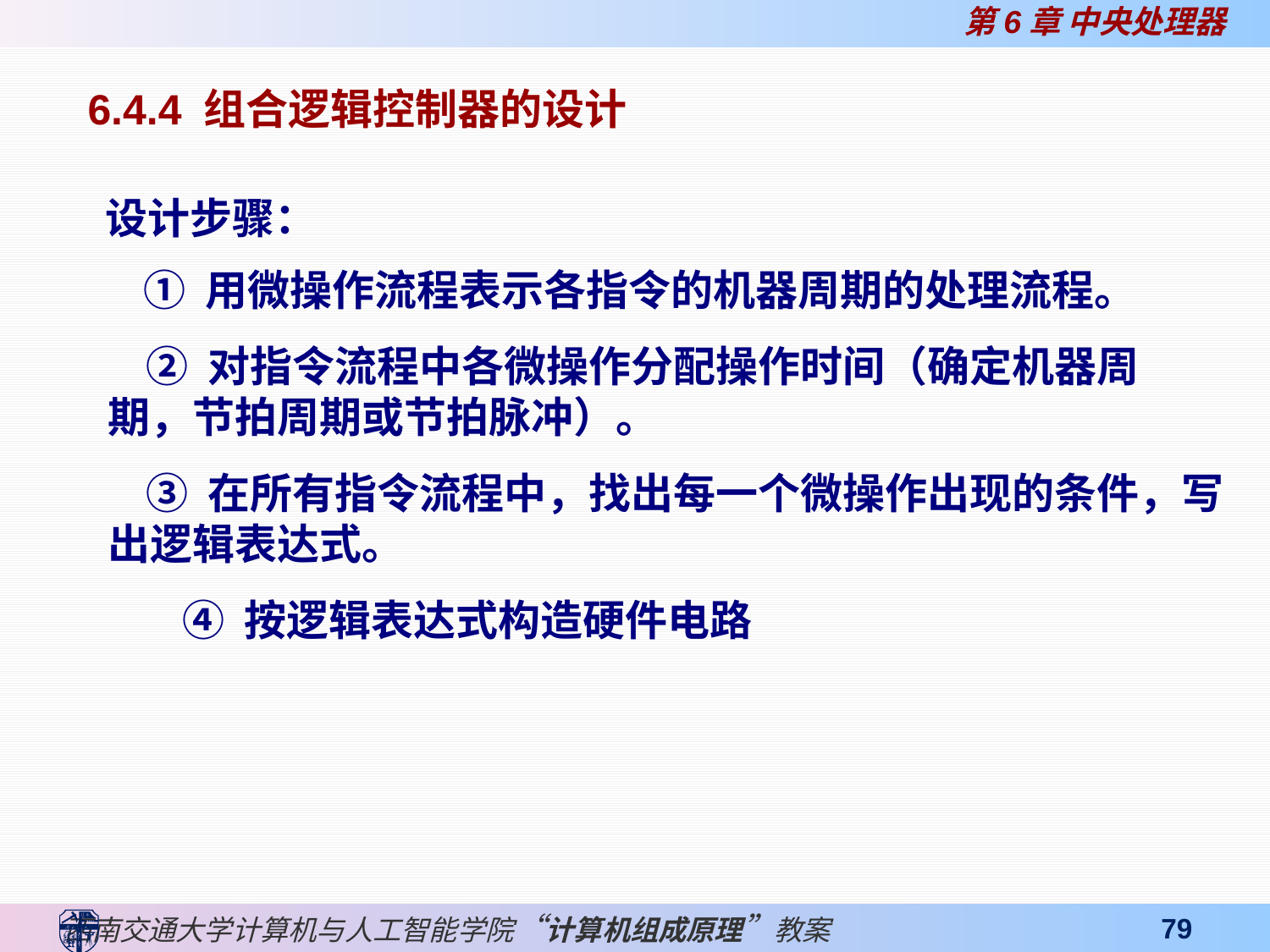

6.4.4 组合逻辑控制器的设计
设计步骤：
    ① 用微操作流程表示各指令的机器周期的处理流程。
    ② 对指令流程中各微操作分配操作时间（确定机器周期，节拍周期或节拍脉冲）。
    ③ 在所有指令流程中，找出每一个微操作出现的条件，写出逻辑表达式。
   ④ 按逻辑表达式构造硬件电路